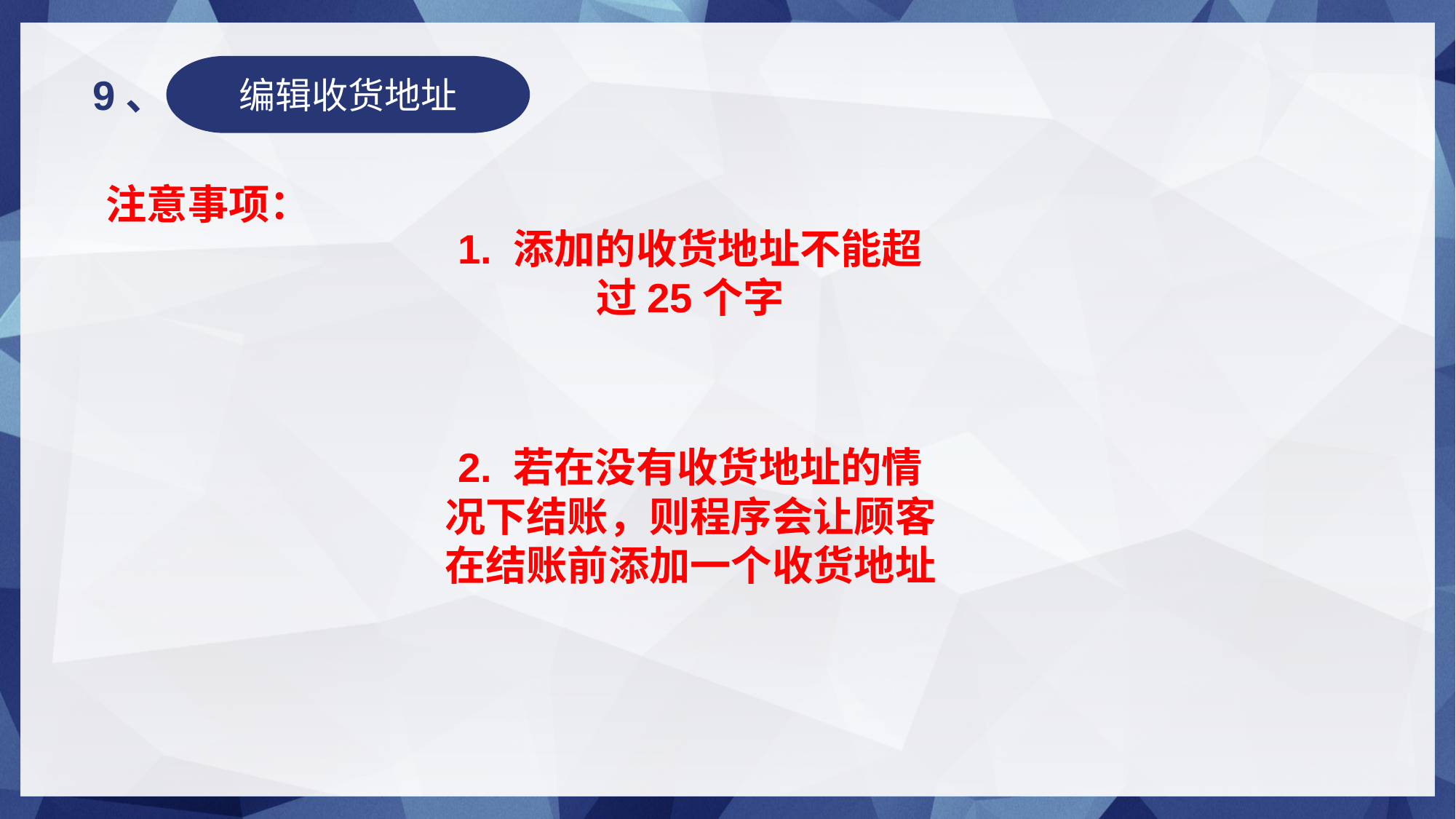

编辑收货地址
9、
注意事项：
1. 添加的收货地址不能超过25个字
2. 若在没有收货地址的情况下结账，则程序会让顾客在结账前添加一个收货地址